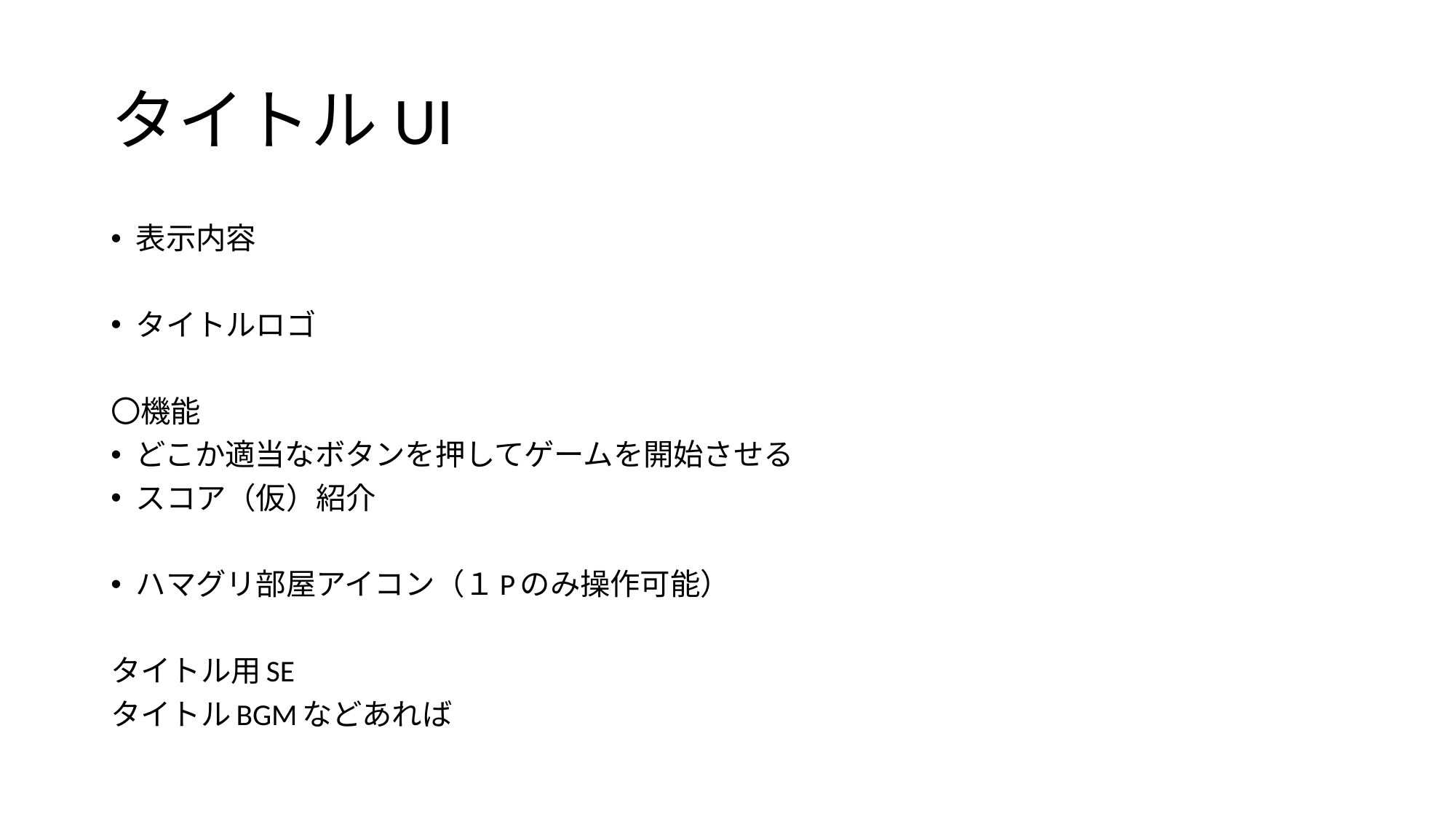

# タイトルUI
表示内容

タイトルロゴ

〇機能
どこか適当なボタンを押してゲームを開始させる
スコア（仮）紹介

ハマグリ部屋アイコン（１Pのみ操作可能）

タイトル用SE
タイトルBGMなどあれば